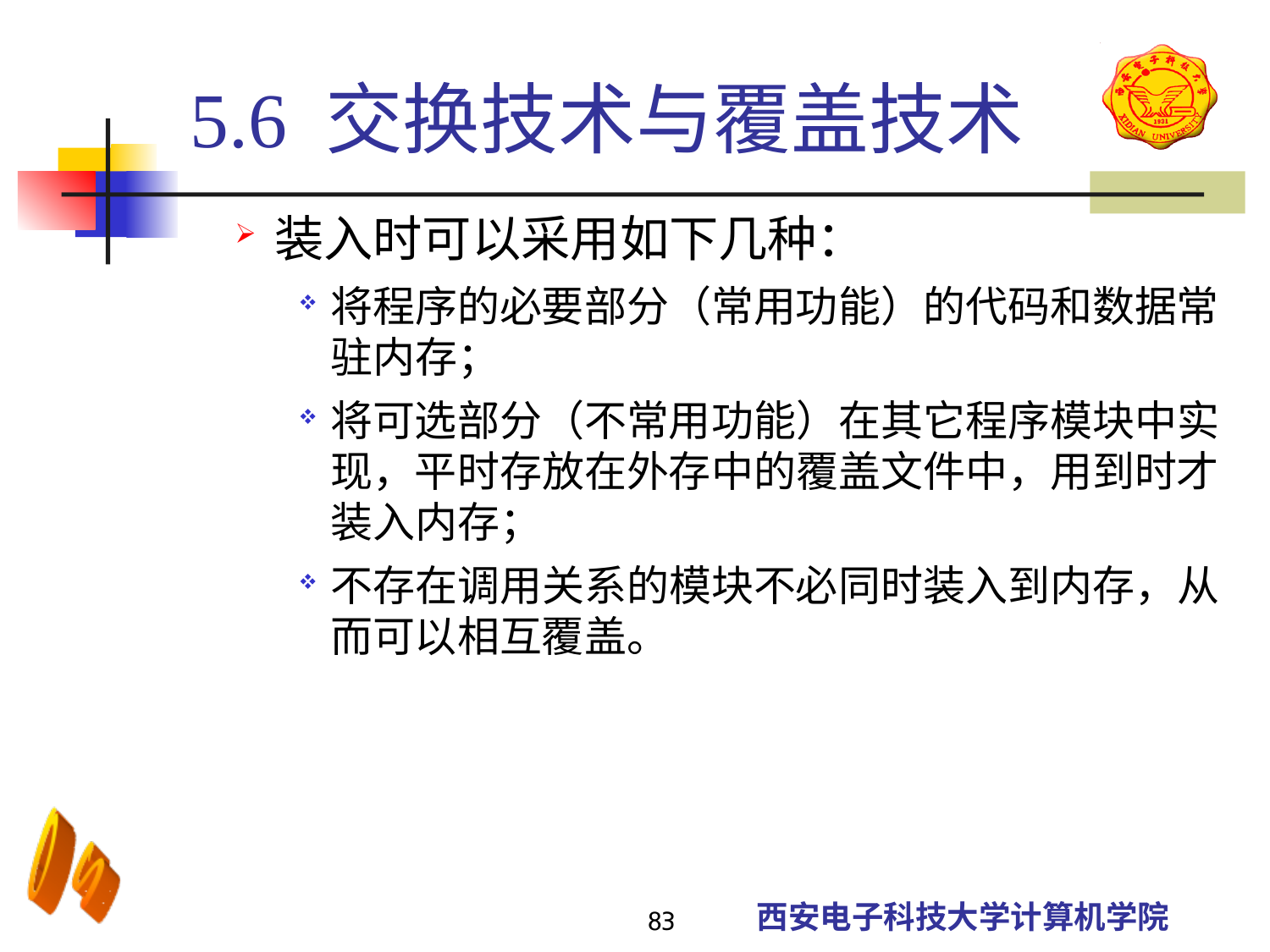

5.6 交换技术与覆盖技术
装入时可以采用如下几种：
将程序的必要部分（常用功能）的代码和数据常驻内存；
将可选部分（不常用功能）在其它程序模块中实现，平时存放在外存中的覆盖文件中，用到时才装入内存；
不存在调用关系的模块不必同时装入到内存，从而可以相互覆盖。
83